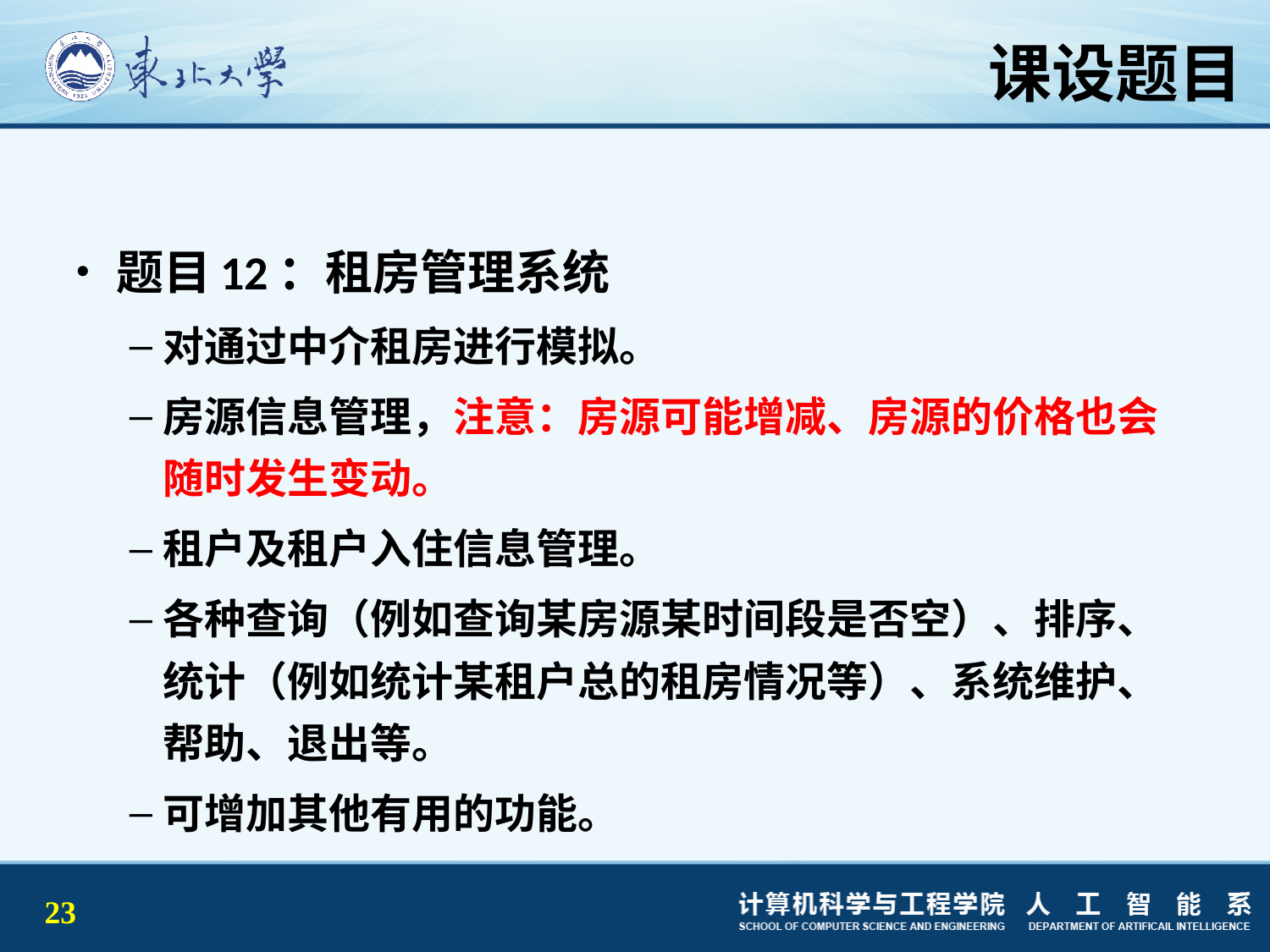

# 课设题目
题目12：租房管理系统
对通过中介租房进行模拟。
房源信息管理，注意：房源可能增减、房源的价格也会随时发生变动。
租户及租户入住信息管理。
各种查询（例如查询某房源某时间段是否空）、排序、统计（例如统计某租户总的租房情况等）、系统维护、帮助、退出等。
可增加其他有用的功能。